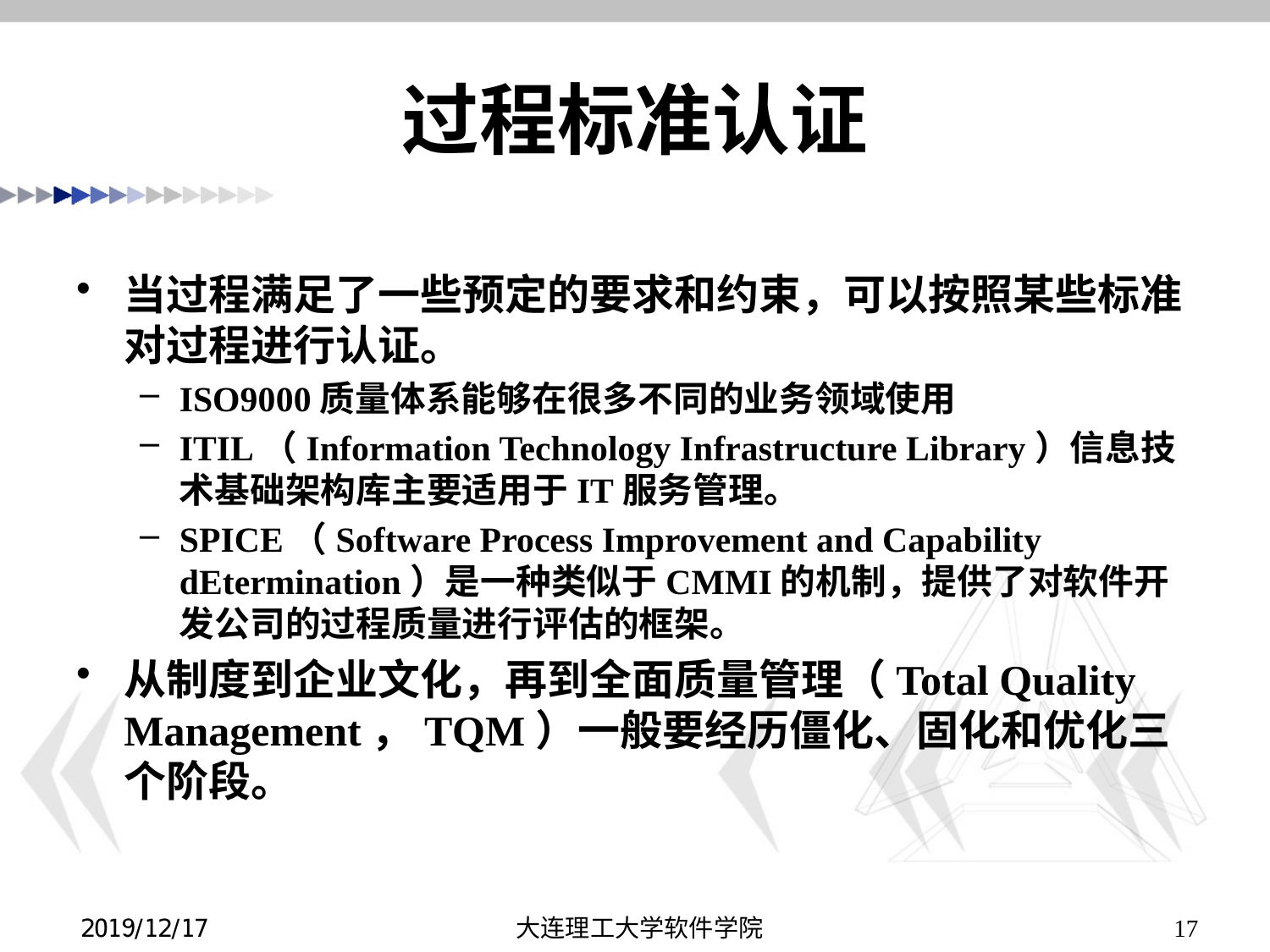

过程标准认证
# 当过程满足了一些预定的要求和约束，可以按照某些标准对过程进行认证。
ISO9000质量体系能够在很多不同的业务领域使用
ITIL（Information Technology Infrastructure Library）信息技术基础架构库主要适用于IT服务管理。
SPICE（Software Process Improvement and Capability dEtermination）是一种类似于CMMI的机制，提供了对软件开发公司的过程质量进行评估的框架。
从制度到企业文化，再到全面质量管理（Total Quality Management，TQM）一般要经历僵化、固化和优化三个阶段。

2019/12/17
大连理工大学软件学院
17